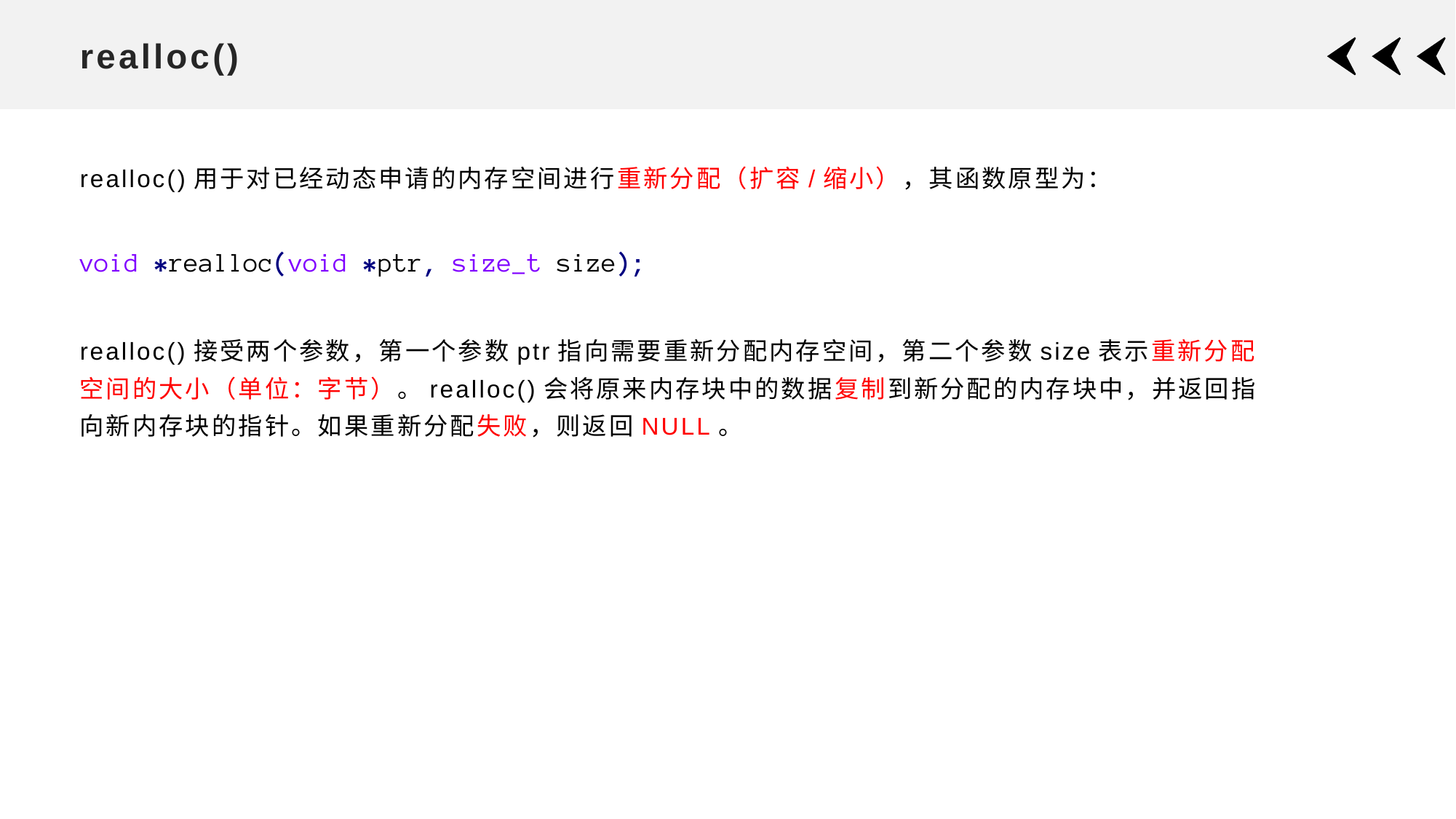

# realloc()
realloc()用于对已经动态申请的内存空间进行重新分配（扩容/缩小），其函数原型为：
void *realloc(void *ptr, size_t size);
realloc()接受两个参数，第一个参数ptr指向需要重新分配内存空间，第二个参数size表示重新分配空间的大小（单位：字节）。realloc()会将原来内存块中的数据复制到新分配的内存块中，并返回指向新内存块的指针。如果重新分配失败，则返回NULL。